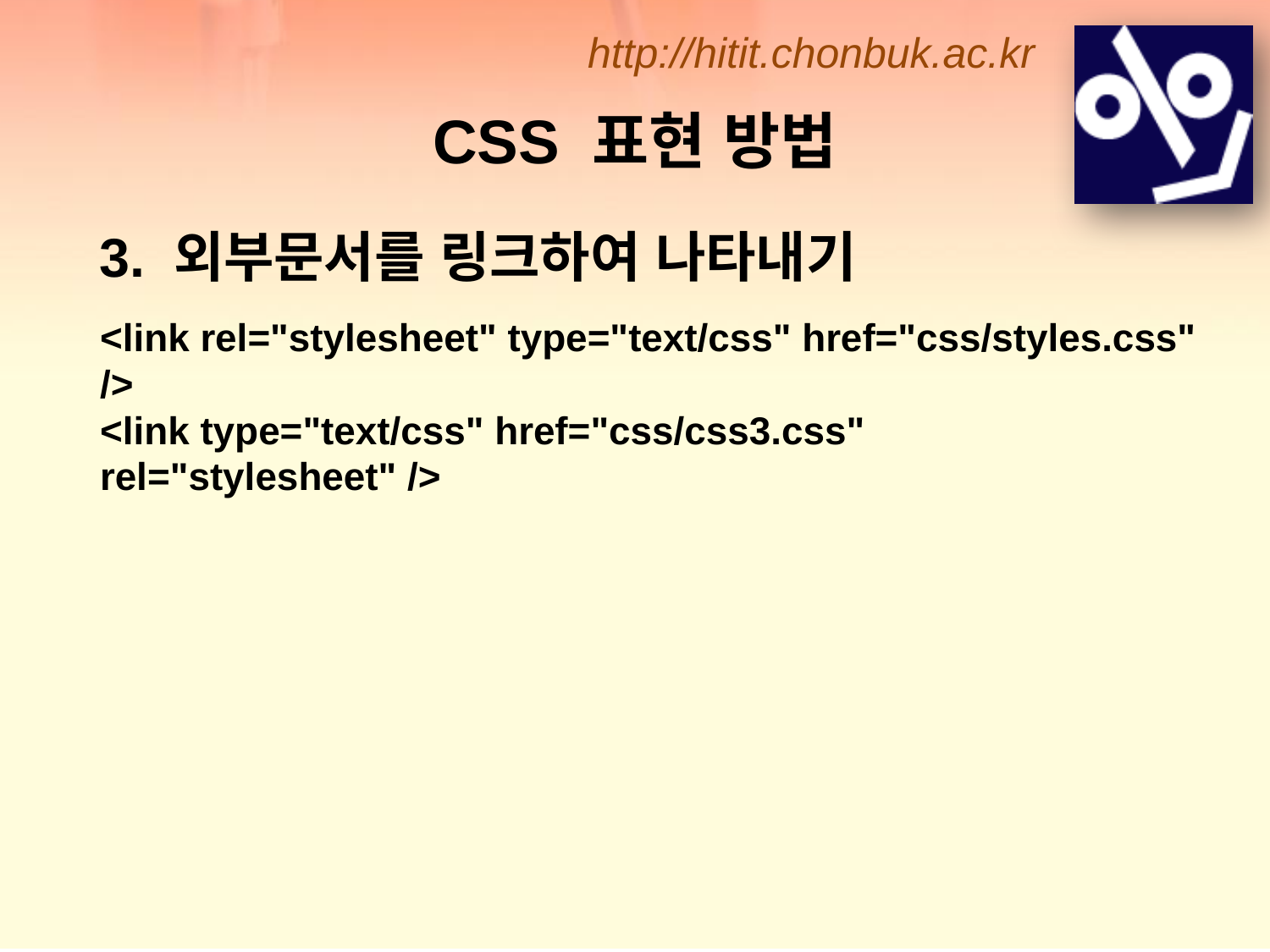

CSS 표현 방법
3. 외부문서를 링크하여 나타내기
<link rel="stylesheet" type="text/css" href="css/styles.css" />
<link type="text/css" href="css/css3.css" rel="stylesheet" />